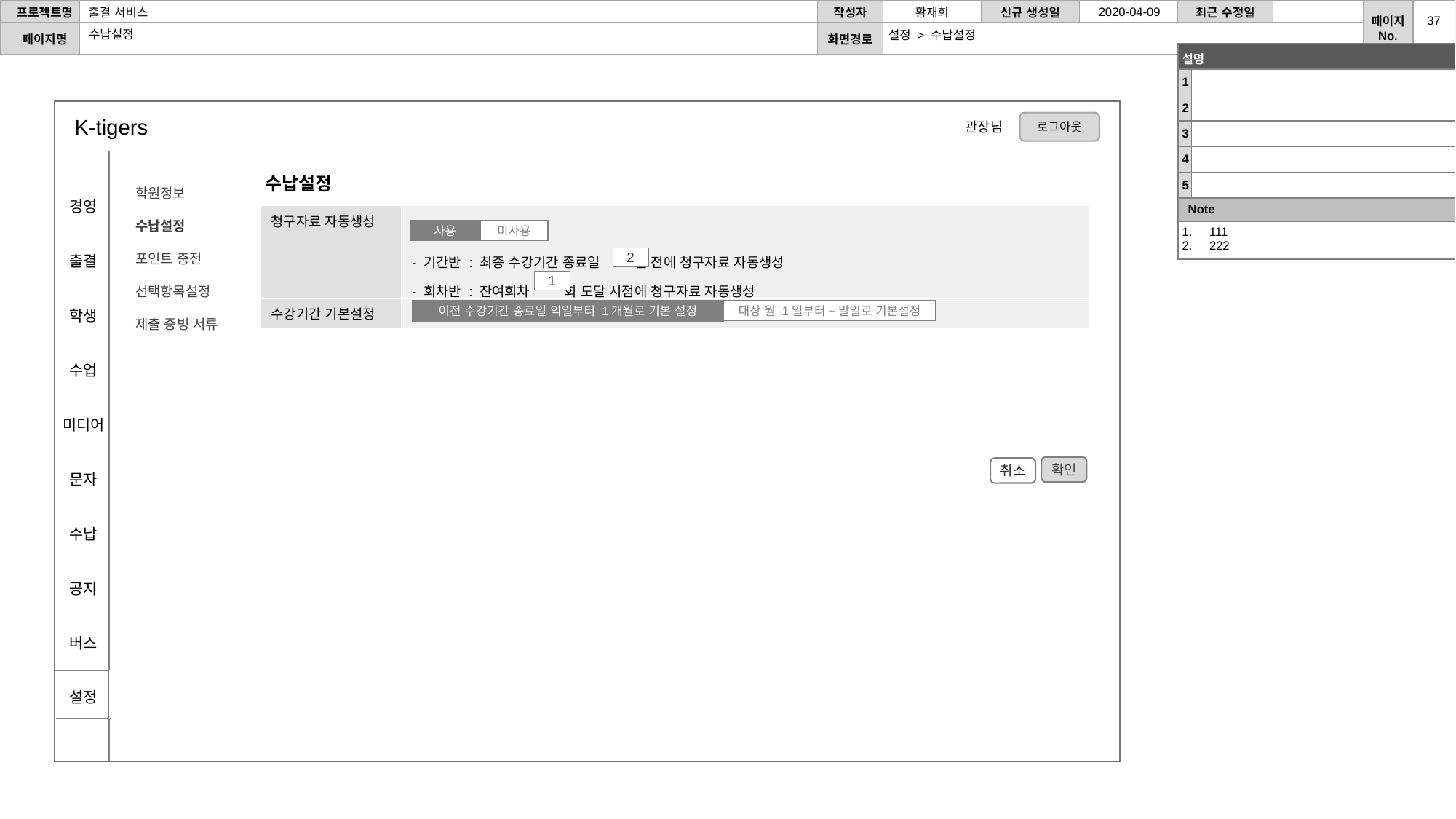

2020-04-09
37
수납설정
설정 > 수납설정
| 설명 |  |
| --- | --- |
| 1 |  |
| 2 |  |
| 3 |  |
| 4 |  |
| 5 |  |
| Note |  |
| 111 222 |  |

K-tigers
로그아웃
관장님
수납설정
학원정보

수납설정

포인트 충전

선택항목설정

제출 증빙 서류

경영

출결

학생

수업

미디어

문자

수납

공지

버스

설정

| 청구자료 자동생성 | - 기간반 : 최종 수강기간 종료일 일 전에 청구자료 자동생성 - 회차반 : 잔여회차 회 도달 시점에 청구자료 자동생성 |
| --- | --- |
| 수강기간 기본설정 |  |
사용
미사용
2
1
대상 월 1일부터~말일로 기본설정
이전 수강기간 종료일 익일부터 1개월로 기본 설정
확인
취소